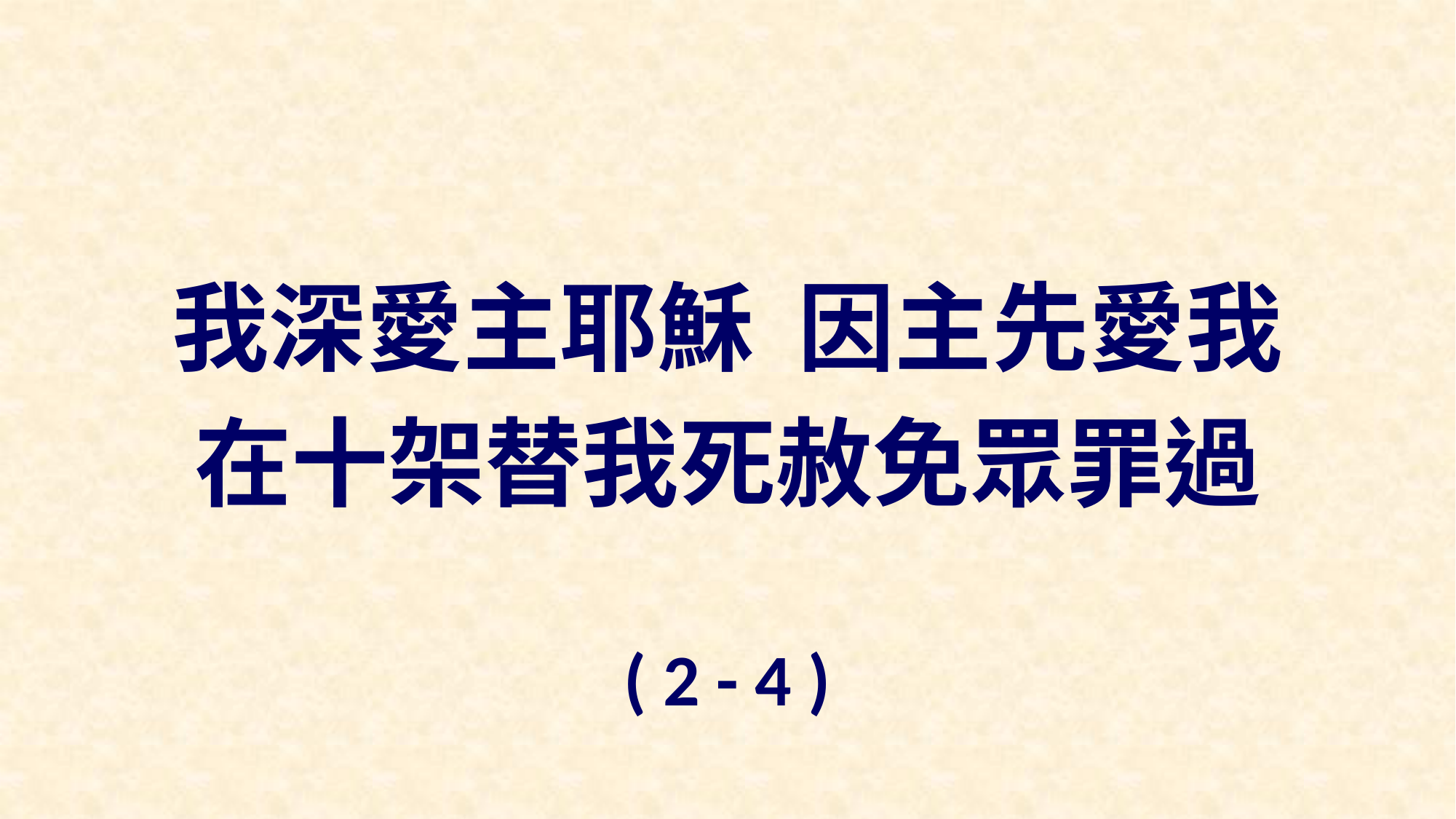

我深愛主耶穌  因主先愛我
在十架替我死赦免眾罪過
( 2 - 4 )